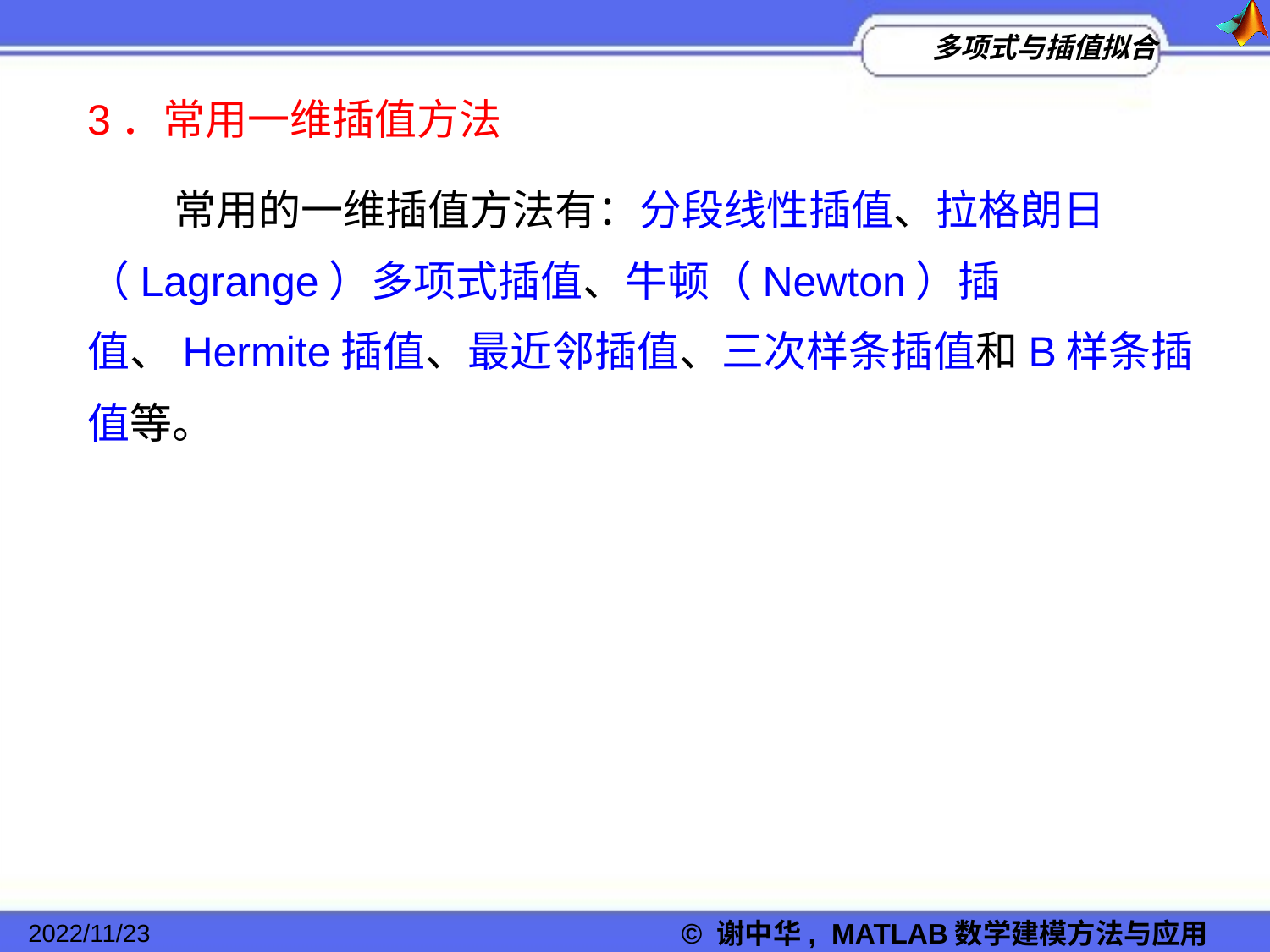

3．常用一维插值方法
        常用的一维插值方法有：分段线性插值、拉格朗日（Lagrange）多项式插值、牛顿（Newton）插值、Hermite插值、最近邻插值、三次样条插值和B样条插值等。
© 谢中华,  MATLAB数学建模方法与应用
2022/11/23